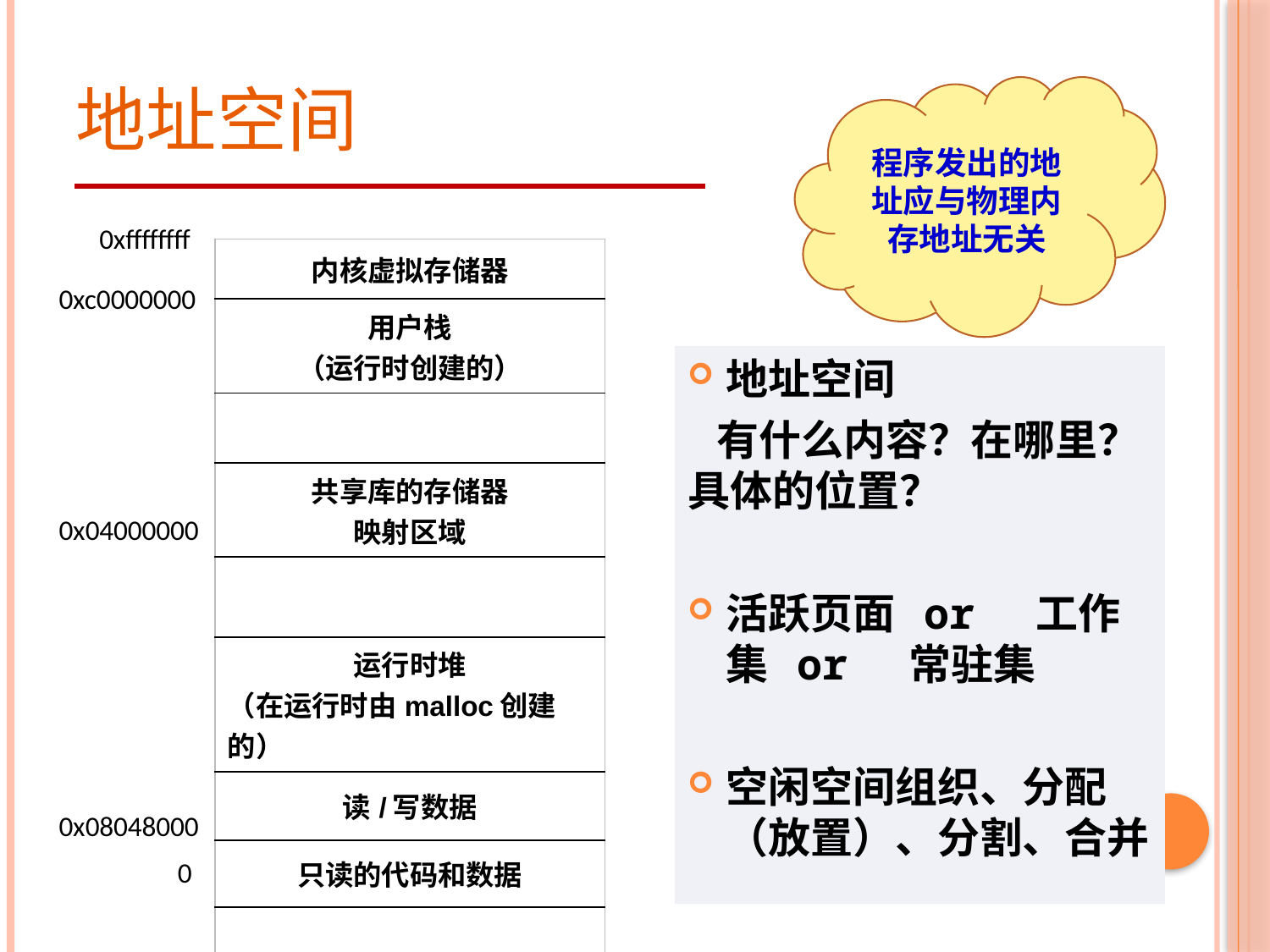

# 地址空间
程序发出的地址应与物理内存地址无关
0xffffffff
| 内核虚拟存储器 |
| --- |
| 用户栈 （运行时创建的） |
|  |
| 共享库的存储器 映射区域 |
|  |
| 运行时堆 （在运行时由malloc创建的） |
| 读/写数据 |
| 只读的代码和数据 |
|  |
0xc0000000
地址空间
  有什么内容？在哪里？具体的位置？

活跃页面  or  工作集  or  常驻集

空闲空间组织、分配（放置）、分割、合并

0x04000000
0x08048000
0